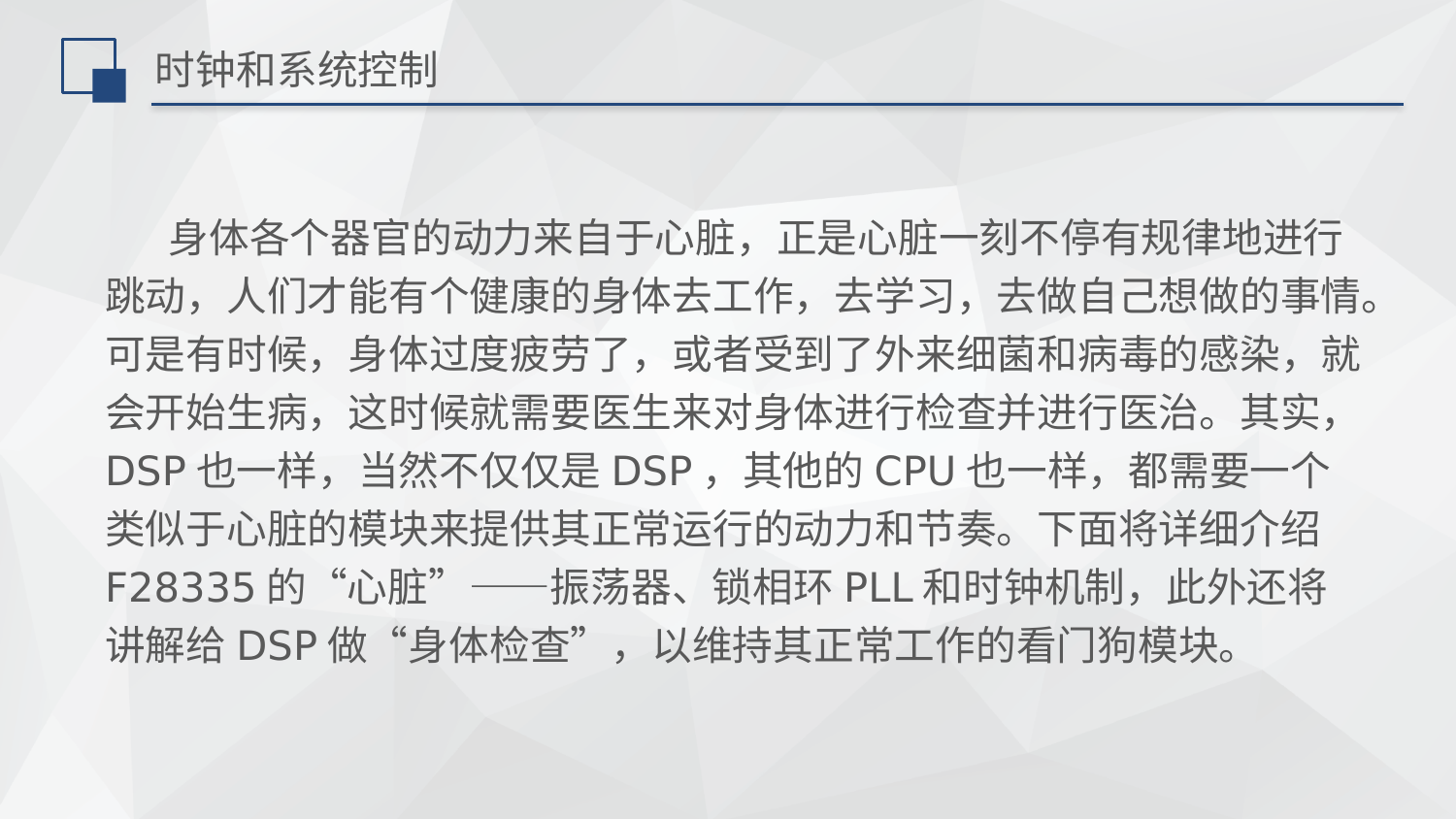

# 时钟和系统控制
      身体各个器官的动力来自于心脏，正是心脏一刻不停有规律地进行跳动，人们才能有个健康的身体去工作，去学习，去做自己想做的事情。可是有时候，身体过度疲劳了，或者受到了外来细菌和病毒的感染，就会开始生病，这时候就需要医生来对身体进行检查并进行医治。其实，DSP也一样，当然不仅仅是DSP，其他的CPU也一样，都需要一个类似于心脏的模块来提供其正常运行的动力和节奏。下面将详细介绍F28335的“心脏”——振荡器、锁相环PLL和时钟机制，此外还将讲解给DSP做“身体检查”，以维持其正常工作的看门狗模块。